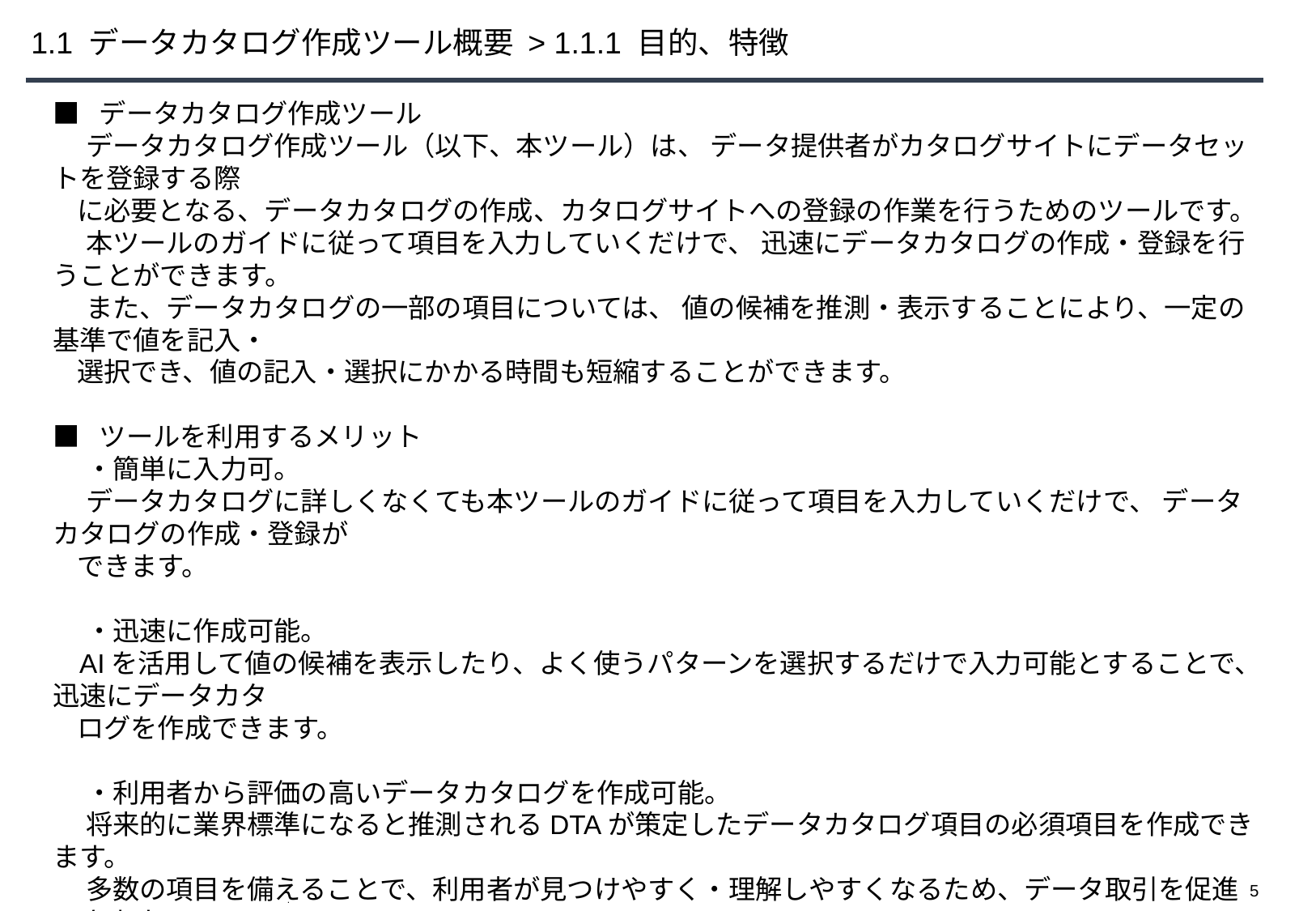

# 1.1 データカタログ作成ツール概要 > 1.1.1 目的、特徴
■ データカタログ作成ツール
 データカタログ作成ツール（以下、本ツール）は、 データ提供者がカタログサイトにデータセットを登録する際
   に必要となる、データカタログの作成、カタログサイトへの登録の作業を行うためのツールです。
 本ツールのガイドに従って項目を入力していくだけで、 迅速にデータカタログの作成・登録を行うことができます。
 また、データカタログの一部の項目については、 値の候補を推測・表示することにより、一定の基準で値を記入・
   選択でき、値の記入・選択にかかる時間も短縮することができます。

■ ツールを利用するメリット
 ・簡単に入力可。
 データカタログに詳しくなくても本ツールのガイドに従って項目を入力していくだけで、 データカタログの作成・登録が
   できます。

 ・迅速に作成可能。
 AIを活用して値の候補を表示したり、よく使うパターンを選択するだけで入力可能とすることで、迅速にデータカタ
   ログを作成できます。

 ・利用者から評価の高いデータカタログを作成可能。
 将来的に業界標準になると推測されるDTAが策定したデータカタログ項目の必須項目を作成できます。
 多数の項目を備えることで、利用者が見つけやすく・理解しやすくなるため、データ取引を促進できます。